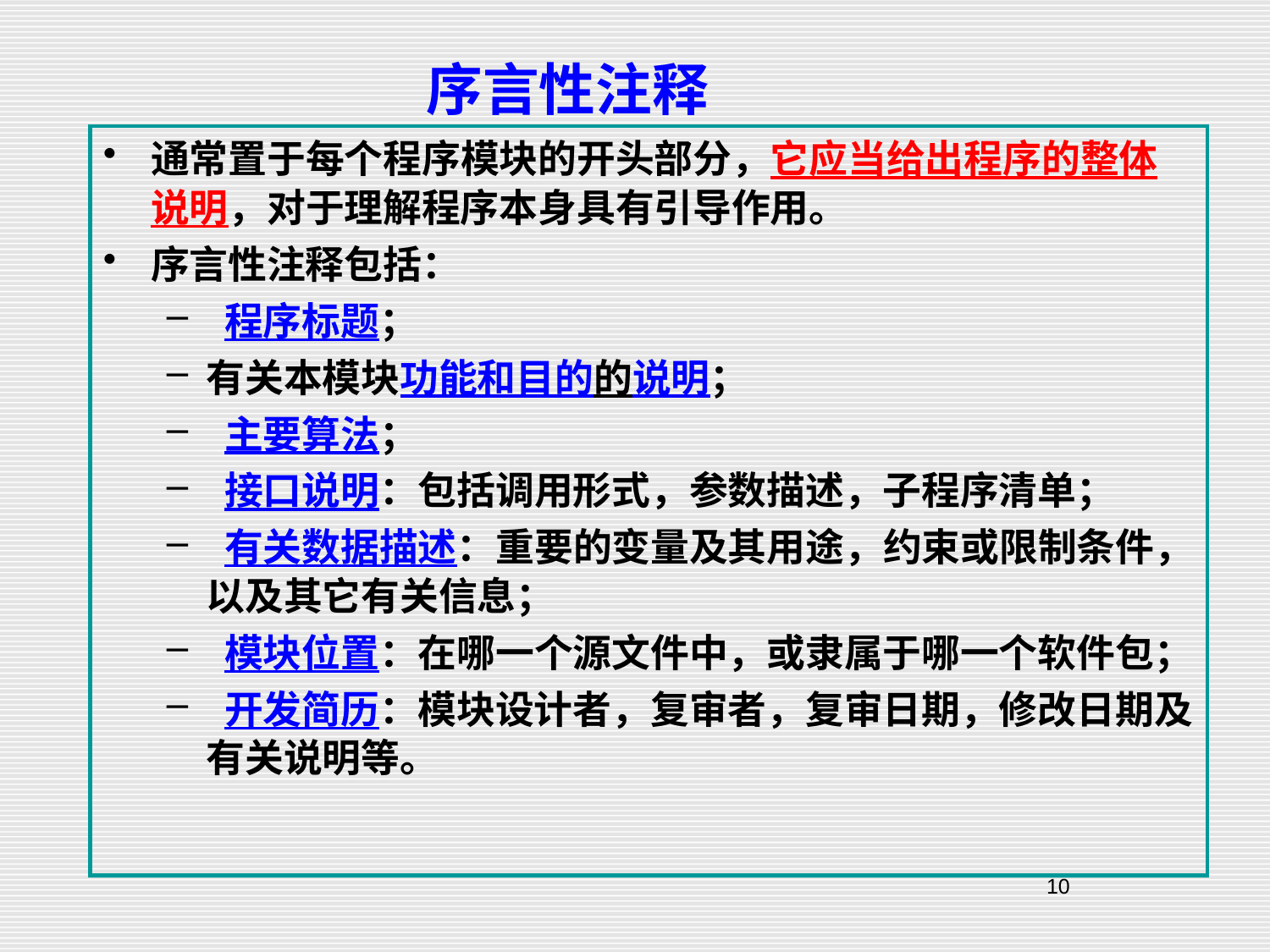

序言性注释
通常置于每个程序模块的开头部分，它应当给出程序的整体说明，对于理解程序本身具有引导作用。
序言性注释包括：
 程序标题；
有关本模块功能和目的的说明；
 主要算法；
 接口说明：包括调用形式，参数描述，子程序清单；
 有关数据描述：重要的变量及其用途，约束或限制条件，以及其它有关信息；
 模块位置：在哪一个源文件中，或隶属于哪一个软件包；
 开发简历：模块设计者，复审者，复审日期，修改日期及有关说明等。
10